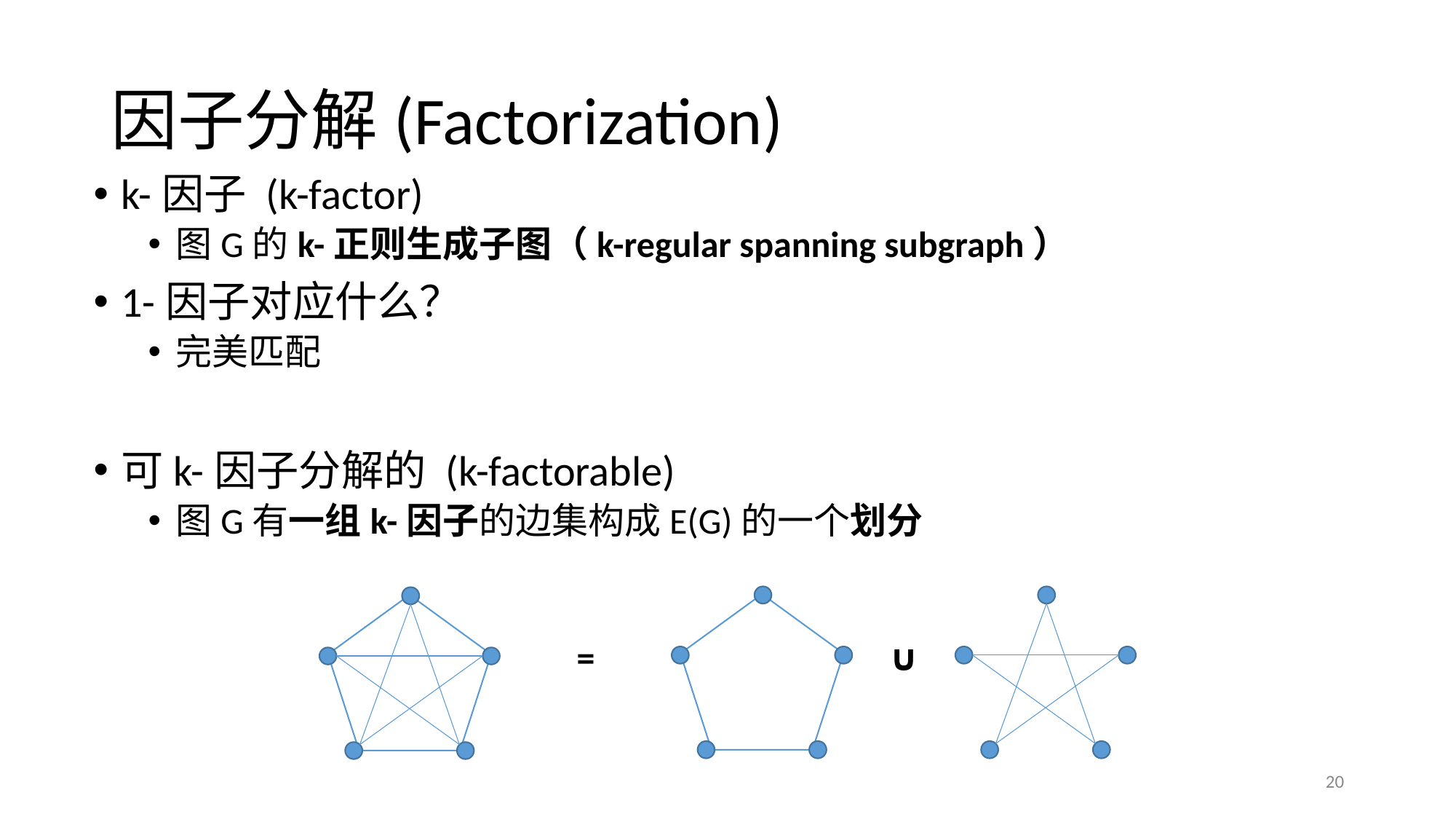

# 因子分解(Factorization)
k-因子 (k-factor)
图G的k-正则生成子图（k-regular spanning subgraph）
1-因子对应什么？
完美匹配

可k-因子分解的 (k-factorable)
图G有一组k-因子的边集构成E(G)的一个划分

=
∪

20